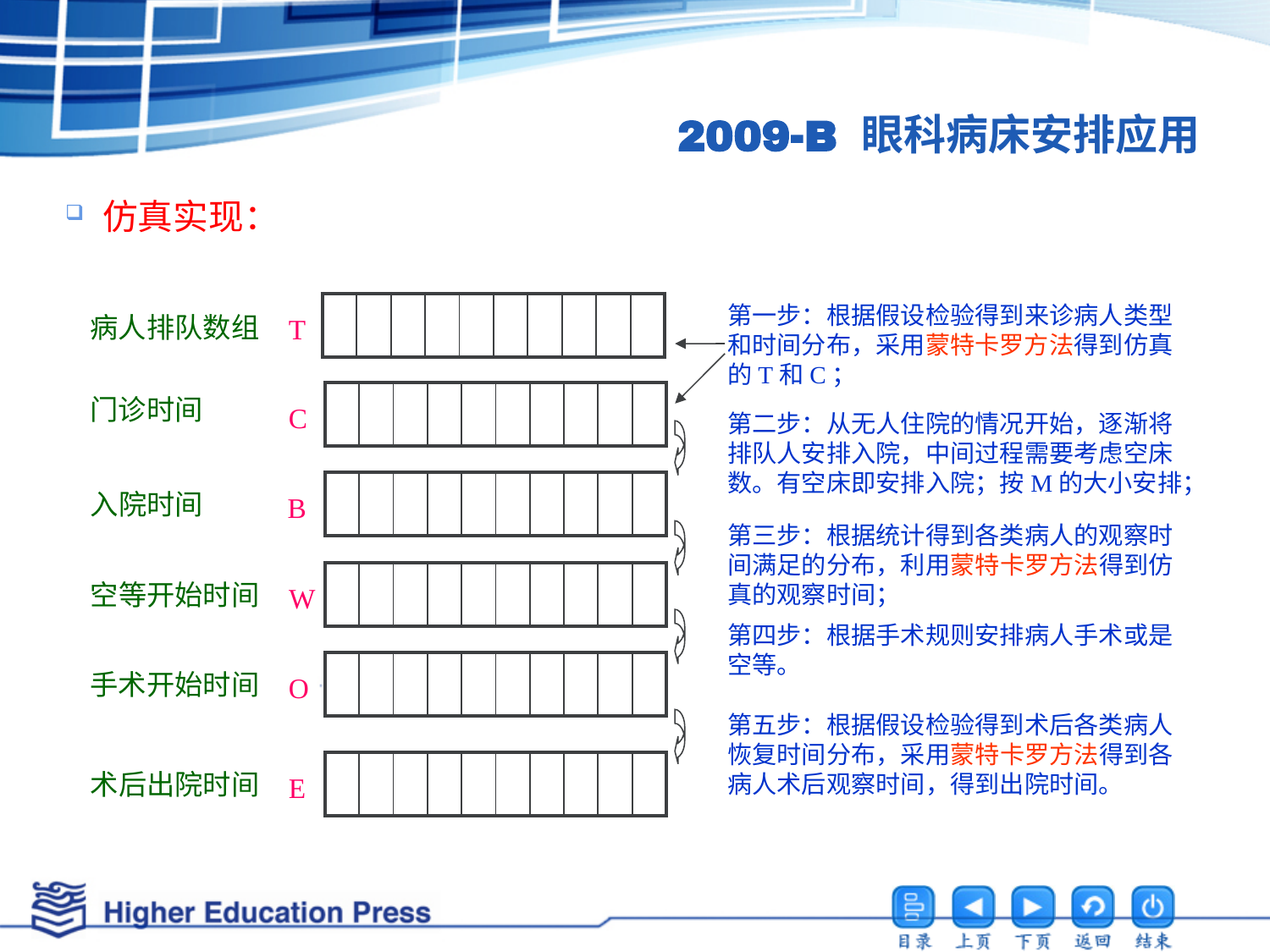

# 2009-B 眼科病床安排应用
仿真实现：

|  |  |  |  |  |  |  |  |  |  |
| --- | --- | --- | --- | --- | --- | --- | --- | --- | --- |
第一步：根据假设检验得到来诊病人类型和时间分布，采用蒙特卡罗方法得到仿真的T和C；
病人排队数组
T

|  |  |  |  |  |  |  |  |  |  |
| --- | --- | --- | --- | --- | --- | --- | --- | --- | --- |
门诊时间
C
第二步：从无人住院的情况开始，逐渐将排队人安排入院，中间过程需要考虑空床数。有空床即安排入院；按M的大小安排；

|  |  |  |  |  |  |  |  |  |  |
| --- | --- | --- | --- | --- | --- | --- | --- | --- | --- |
入院时间
B
第三步：根据统计得到各类病人的观察时间满足的分布，利用蒙特卡罗方法得到仿真的观察时间；

|  |  |  |  |  |  |  |  |  |  |
| --- | --- | --- | --- | --- | --- | --- | --- | --- | --- |
空等开始时间
W

第四步：根据手术规则安排病人手术或是空等。
|  |  |  |  |  |  |  |  |  |  |
| --- | --- | --- | --- | --- | --- | --- | --- | --- | --- |
手术开始时间
O
第五步：根据假设检验得到术后各类病人恢复时间分布，采用蒙特卡罗方法得到各病人术后观察时间，得到出院时间。

|  |  |  |  |  |  |  |  |  |  |
| --- | --- | --- | --- | --- | --- | --- | --- | --- | --- |
术后出院时间
E